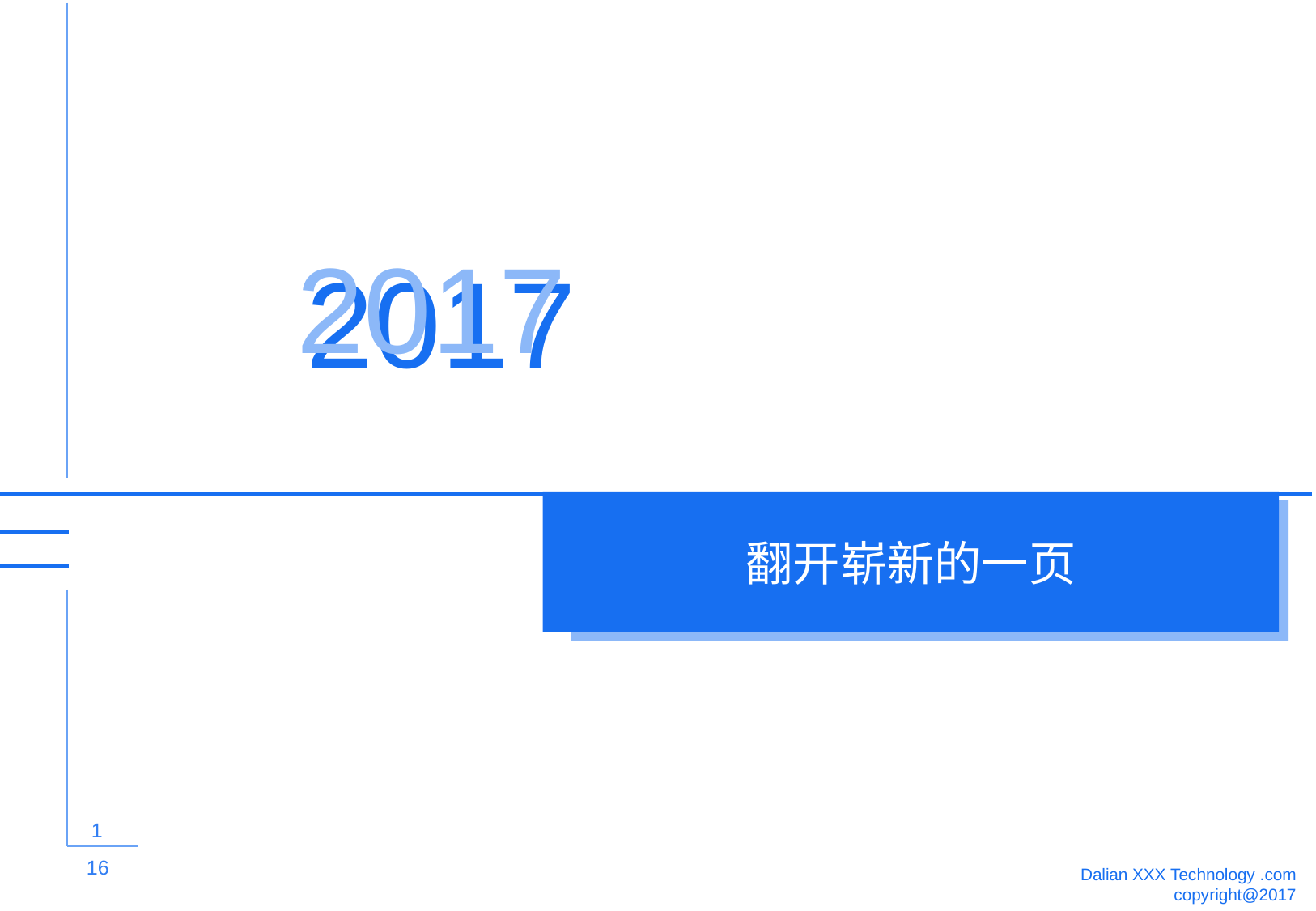

1
 16
2017
2017
翻开崭新的一页

Dalian XXX Technology .com
copyright@2017